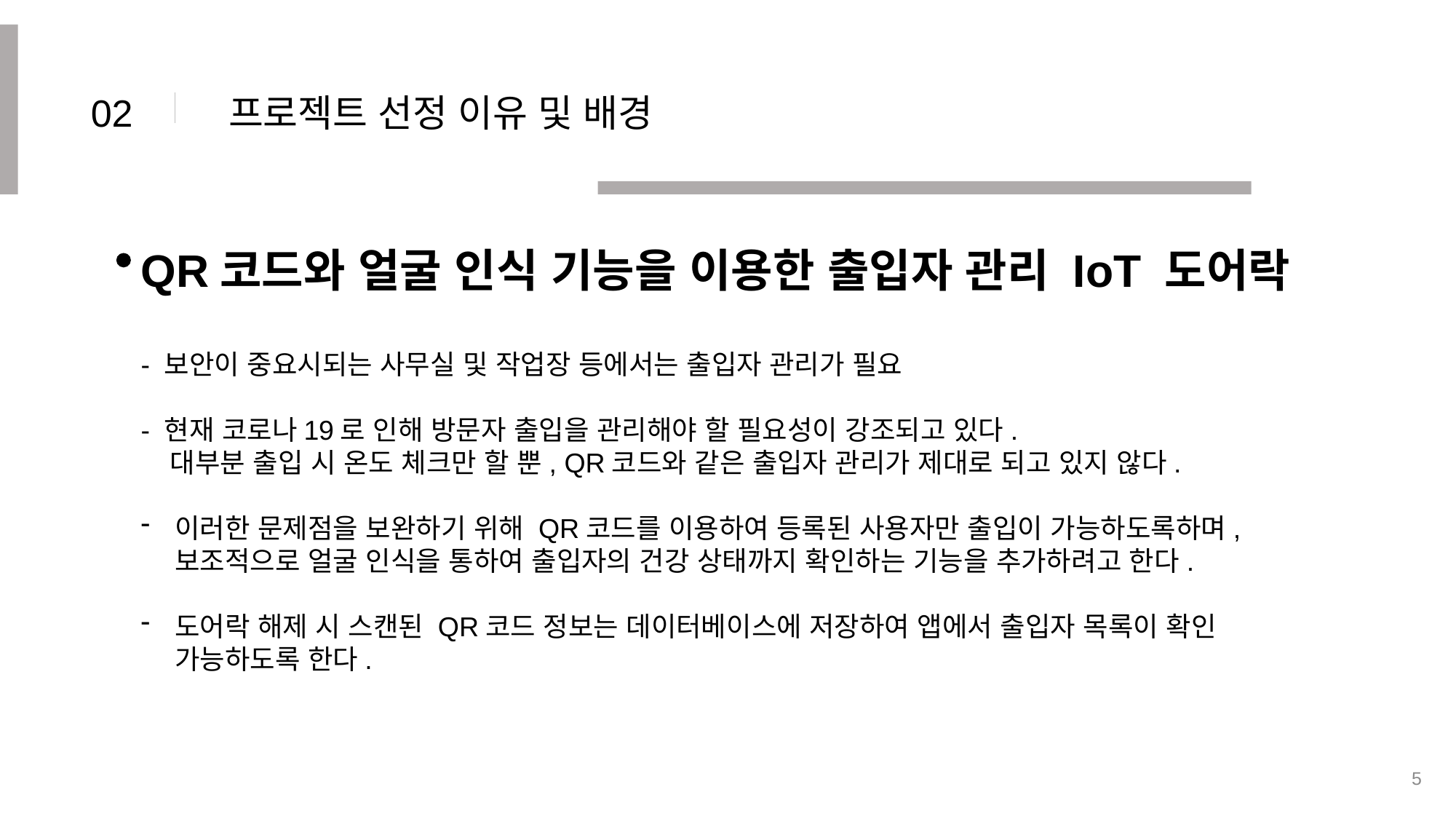

02
프로젝트 선정 이유 및 배경

QR코드와 얼굴 인식 기능을 이용한 출입자 관리 IoT 도어락

- 보안이 중요시되는 사무실 및 작업장 등에서는 출입자 관리가 필요

- 현재 코로나19로 인해 방문자 출입을 관리해야 할 필요성이 강조되고 있다.
   대부분 출입 시 온도 체크만 할 뿐, QR코드와 같은 출입자 관리가 제대로 되고 있지 않다.

이러한 문제점을 보완하기 위해 QR코드를 이용하여 등록된 사용자만 출입이 가능하도록하며, 보조적으로 얼굴 인식을 통하여 출입자의 건강 상태까지 확인하는 기능을 추가하려고 한다.

도어락 해제 시 스캔된 QR코드 정보는 데이터베이스에 저장하여 앱에서 출입자 목록이 확인 가능하도록 한다.

5